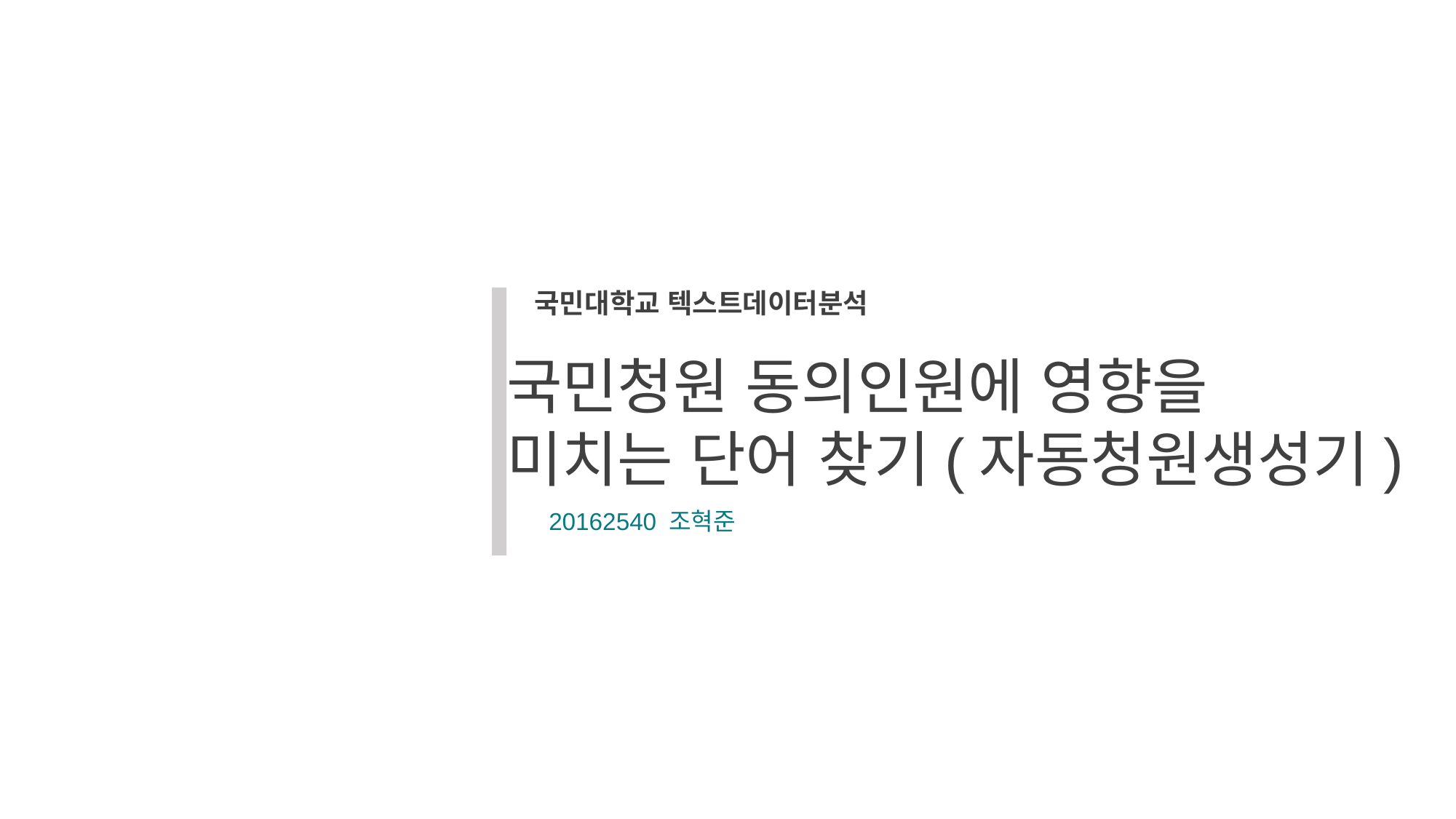

국민대학교 텍스트데이터분석

국민청원 동의인원에 영향을
미치는 단어 찾기(자동청원생성기)
20162540 조혁준